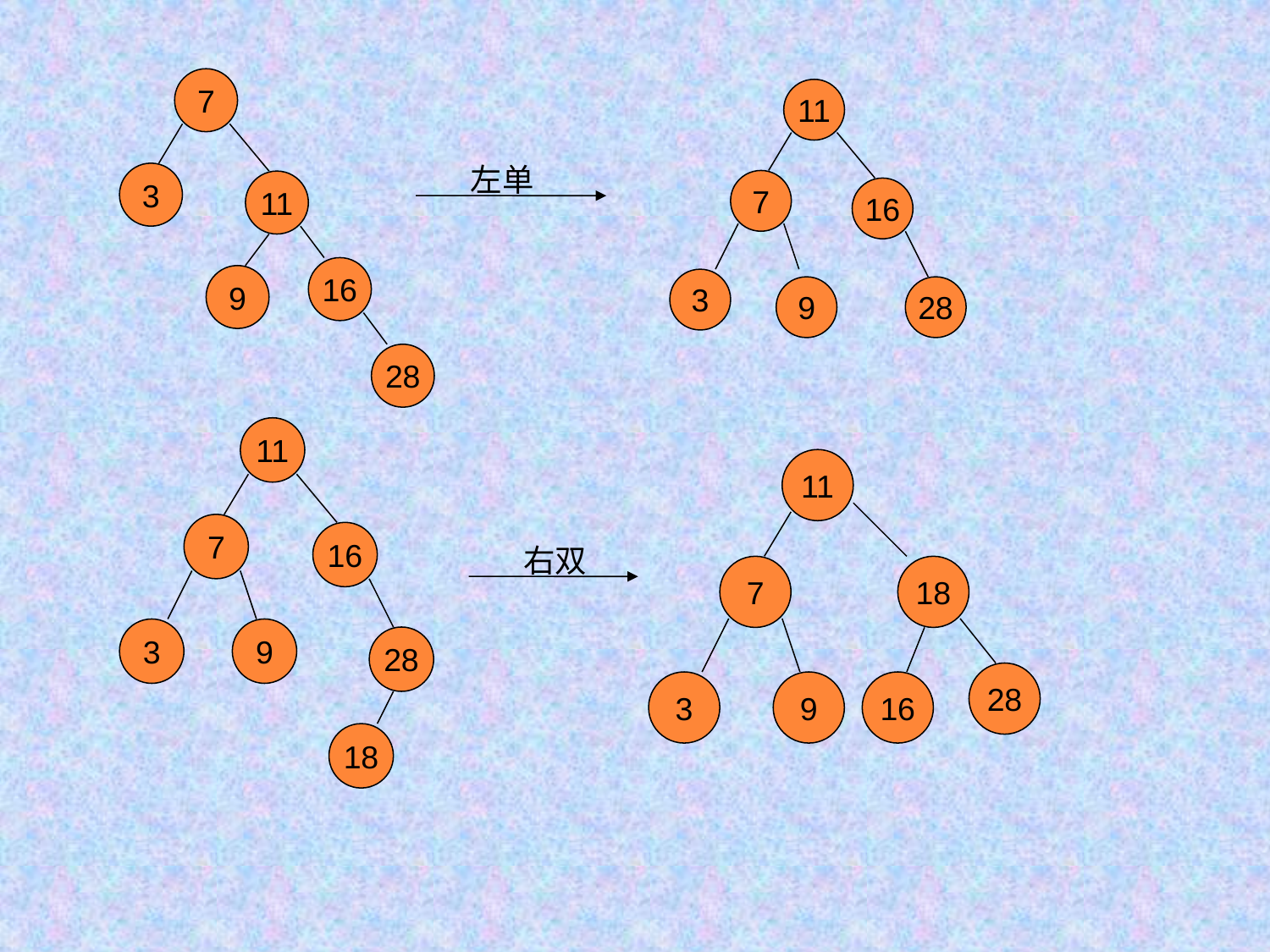

7

3
11

16
9

28
11

7
16

3
9
28
左单

11

7
16

3
9
28

18
11

7
18

28
3
9
16
右双